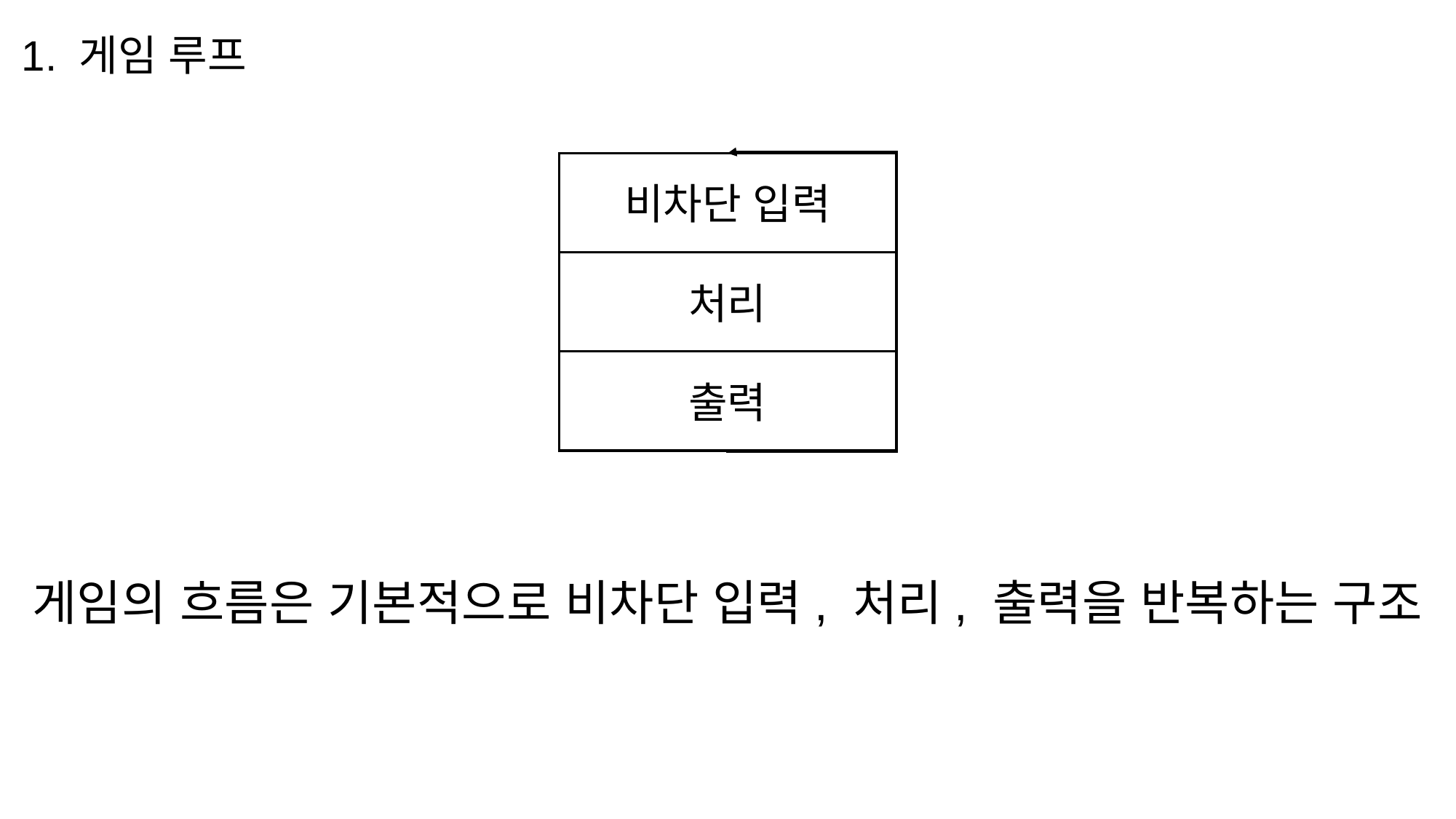

1. 게임 루프
비차단 입력
처리
출력
게임의 흐름은 기본적으로 비차단 입력, 처리, 출력을 반복하는 구조